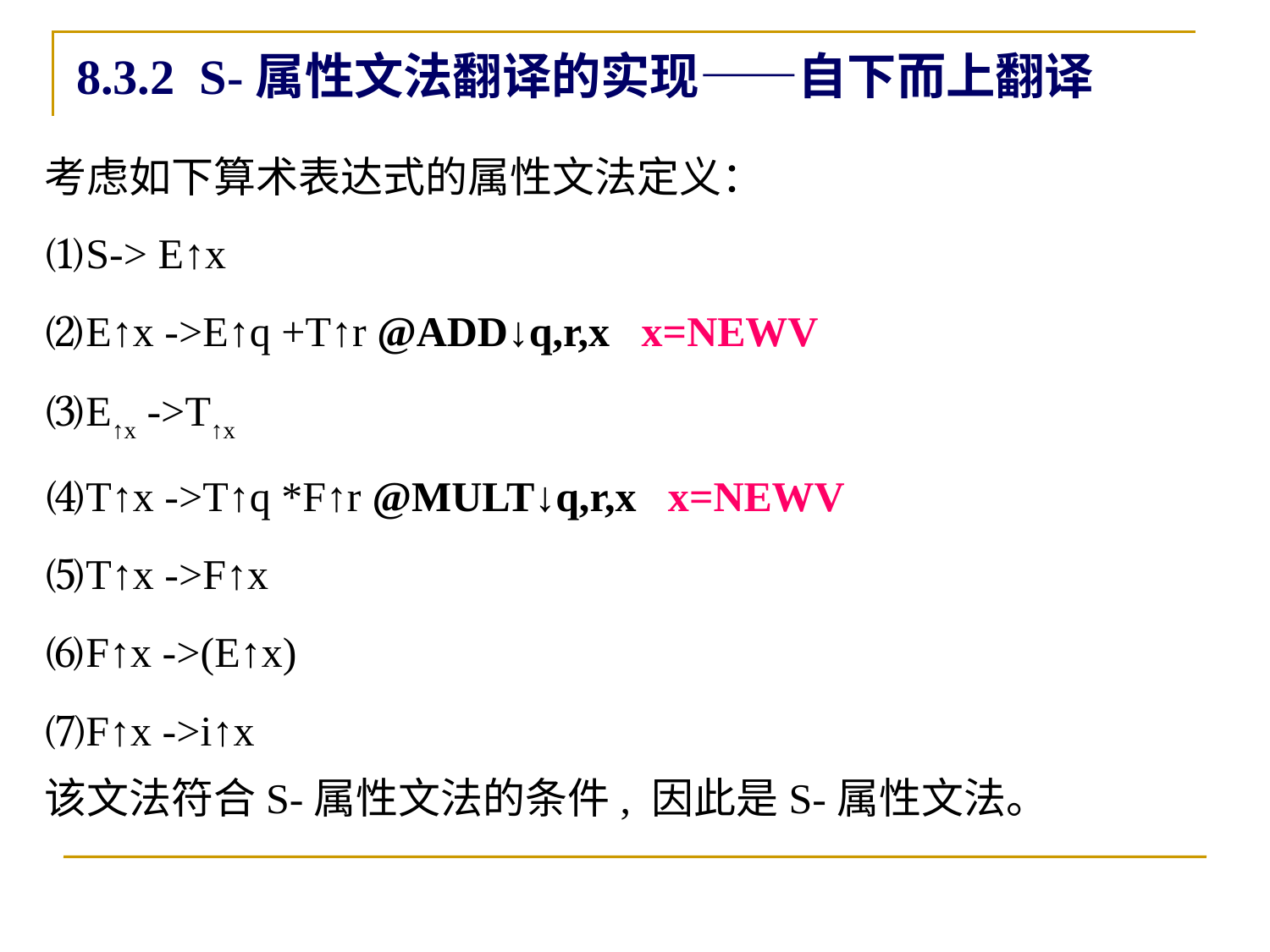

8.3.2  S-属性文法翻译的实现——自下而上翻译
考虑如下算术表达式的属性文法定义：
⑴S-> E↑x
⑵E↑x ->E↑q +T↑r @ADD↓q,r,x   x=NEWV
⑶E↑x ->T↑x
⑷T↑x ->T↑q *F↑r @MULT↓q,r,x   x=NEWV
⑸T↑x ->F↑x
⑹F↑x ->(E↑x)
⑺F↑x ->i↑x
该文法符合S-属性文法的条件, 因此是S-属性文法。
47